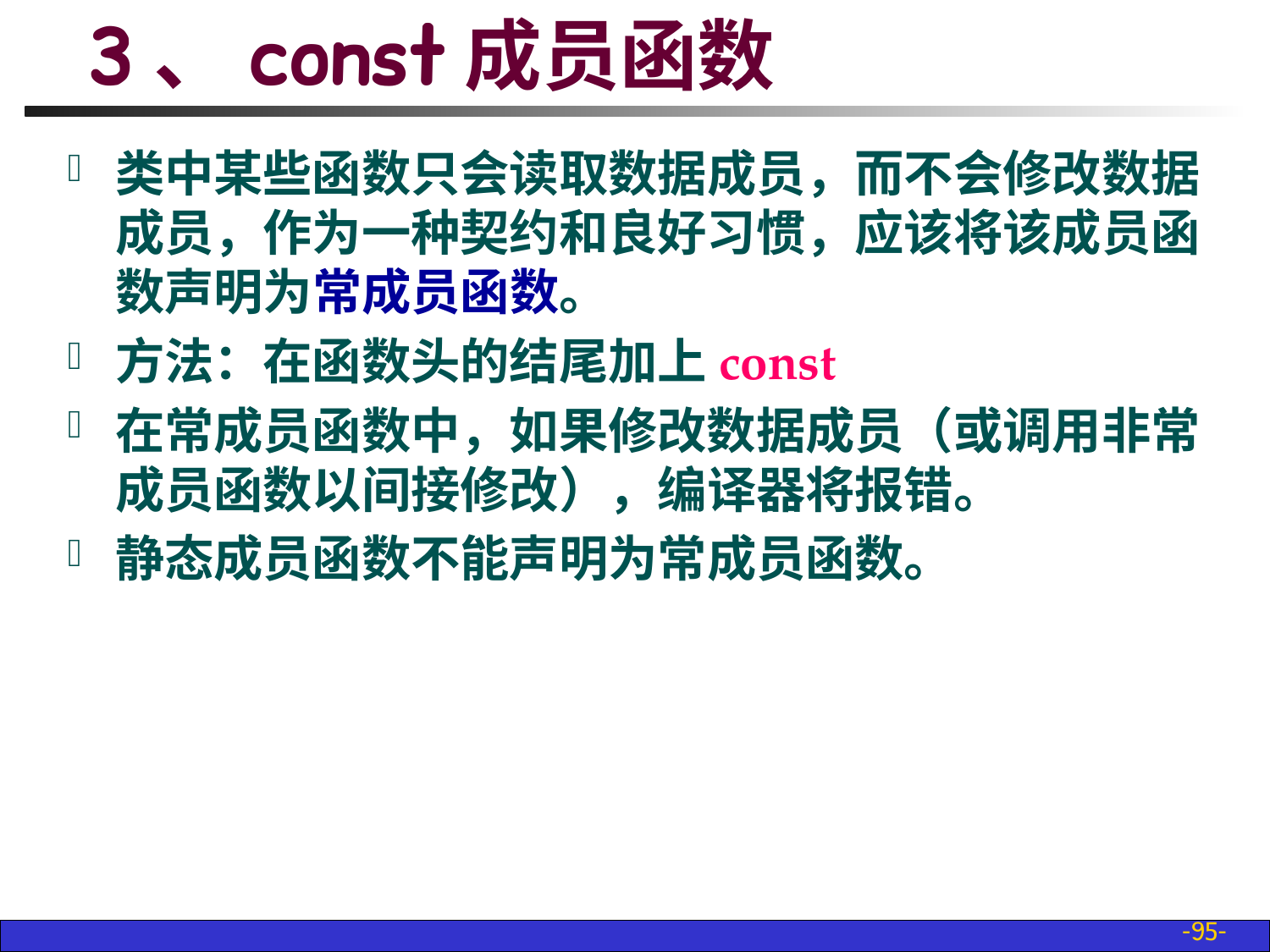

# 3、const成员函数
类中某些函数只会读取数据成员，而不会修改数据成员，作为一种契约和良好习惯，应该将该成员函数声明为常成员函数。
方法：在函数头的结尾加上const
在常成员函数中，如果修改数据成员（或调用非常成员函数以间接修改），编译器将报错。
静态成员函数不能声明为常成员函数。
-95-